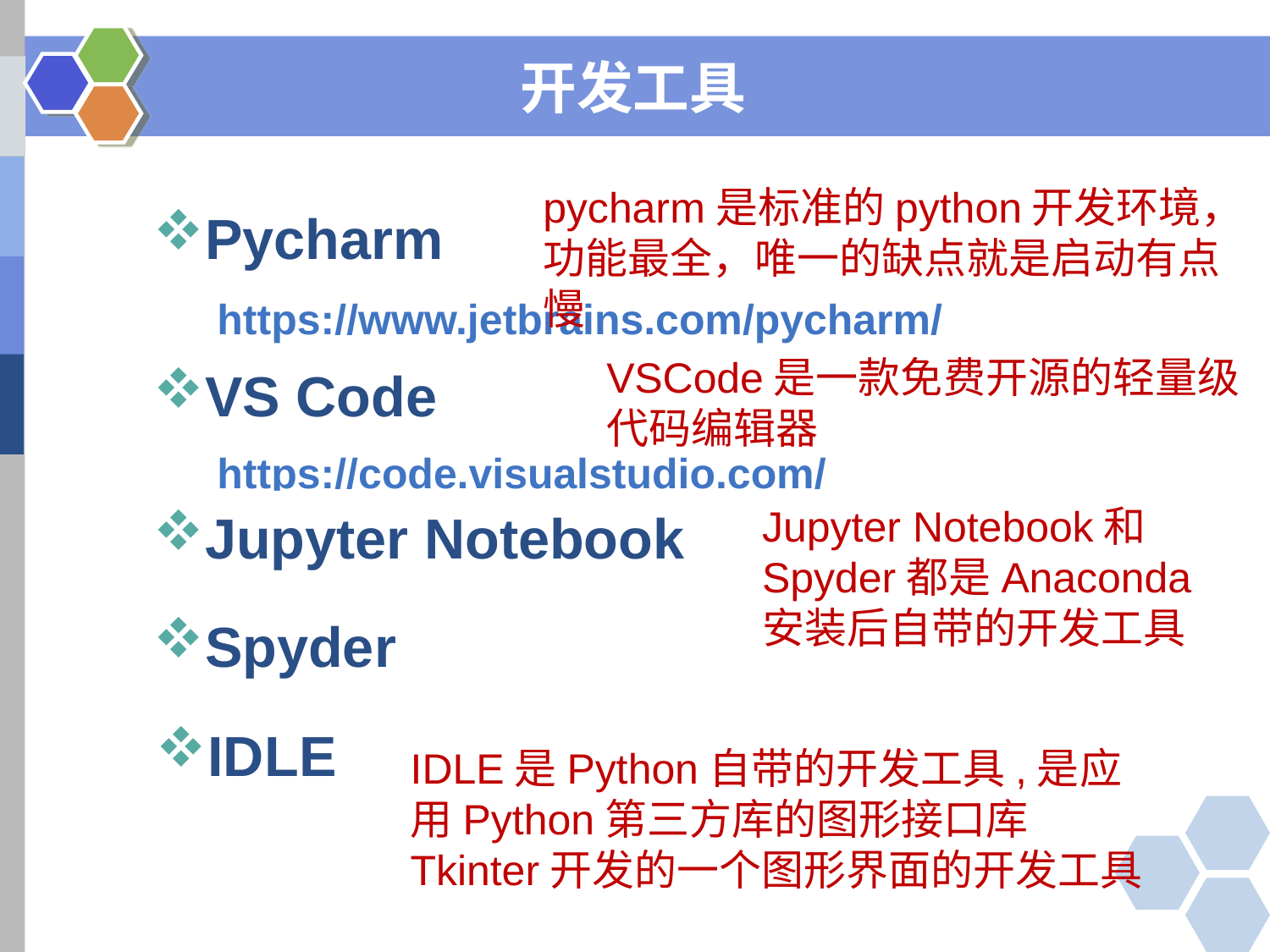

开发工具
pycharm是标准的python开发环境，功能最全，唯一的缺点就是启动有点慢

Pycharm
https://www.jetbrains.com/pycharm/

VSCode是一款免费开源的轻量级代码编辑器

VS Code
https://code.visualstudio.com/

Jupyter Notebook
Jupyter Notebook和Spyder都是Anaconda安装后自带的开发工具

Spyder
IDLE
IDLE是Python自带的开发工具,是应用Python第三方库的图形接口库Tkinter开发的一个图形界面的开发工具